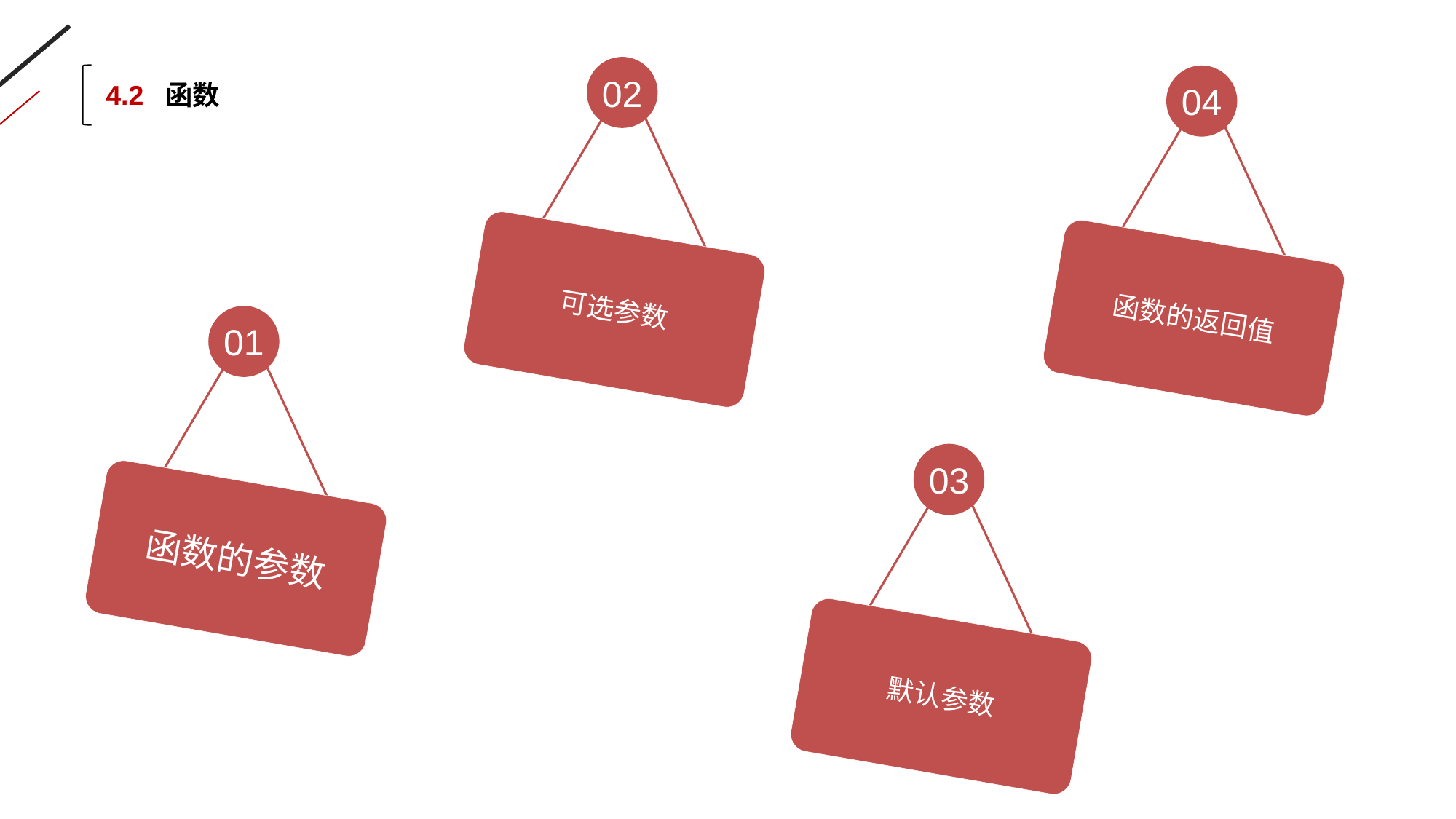

02

04
4.2  函数

可选参数
函数的返回值
01

03

函数的参数
默认参数